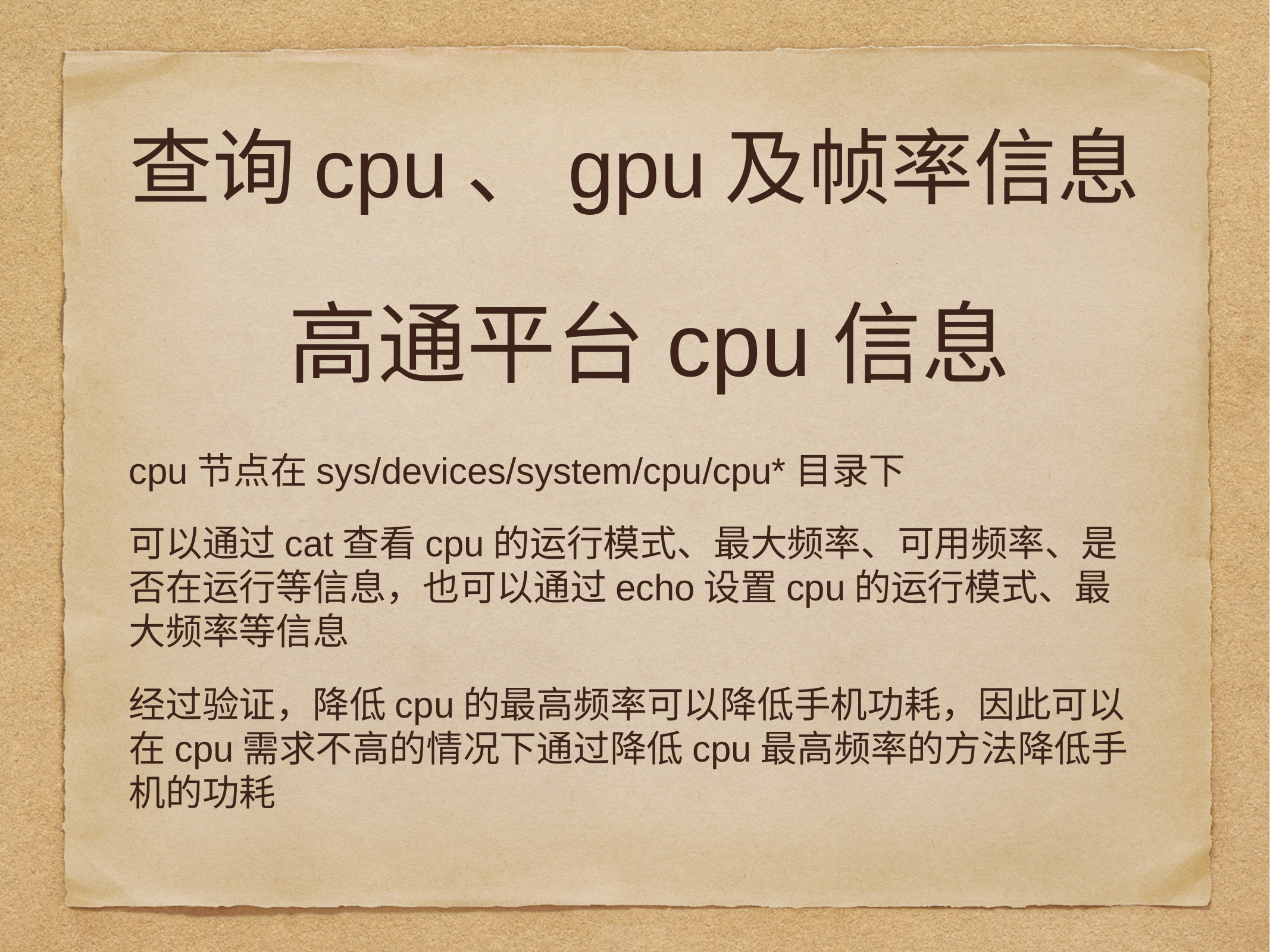

# 查询cpu、gpu及帧率信息
高通平台cpu信息
cpu节点在sys/devices/system/cpu/cpu*目录下
可以通过cat查看cpu的运行模式、最大频率、可用频率、是否在运行等信息，也可以通过echo设置cpu的运行模式、最大频率等信息
经过验证，降低cpu的最高频率可以降低手机功耗，因此可以在cpu需求不高的情况下通过降低cpu最高频率的方法降低手机的功耗